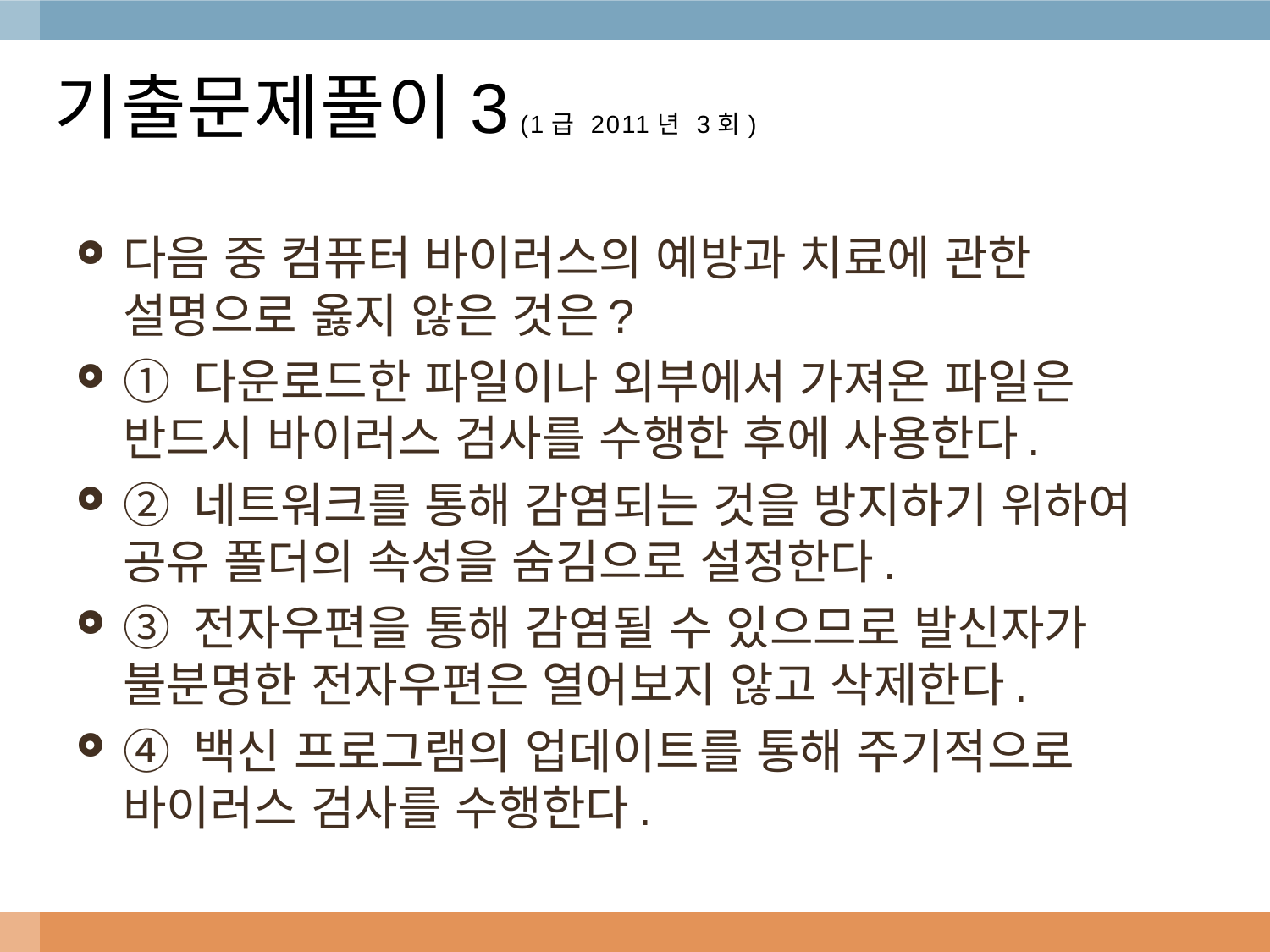

# 기출문제풀이3 (1급 2011년 3회)
다음 중 컴퓨터 바이러스의 예방과 치료에 관한 설명으로 옳지 않은 것은?
① 다운로드한 파일이나 외부에서 가져온 파일은 반드시 바이러스 검사를 수행한 후에 사용한다.
② 네트워크를 통해 감염되는 것을 방지하기 위하여 공유 폴더의 속성을 숨김으로 설정한다.
③ 전자우편을 통해 감염될 수 있으므로 발신자가 불분명한 전자우편은 열어보지 않고 삭제한다.
④ 백신 프로그램의 업데이트를 통해 주기적으로 바이러스 검사를 수행한다.